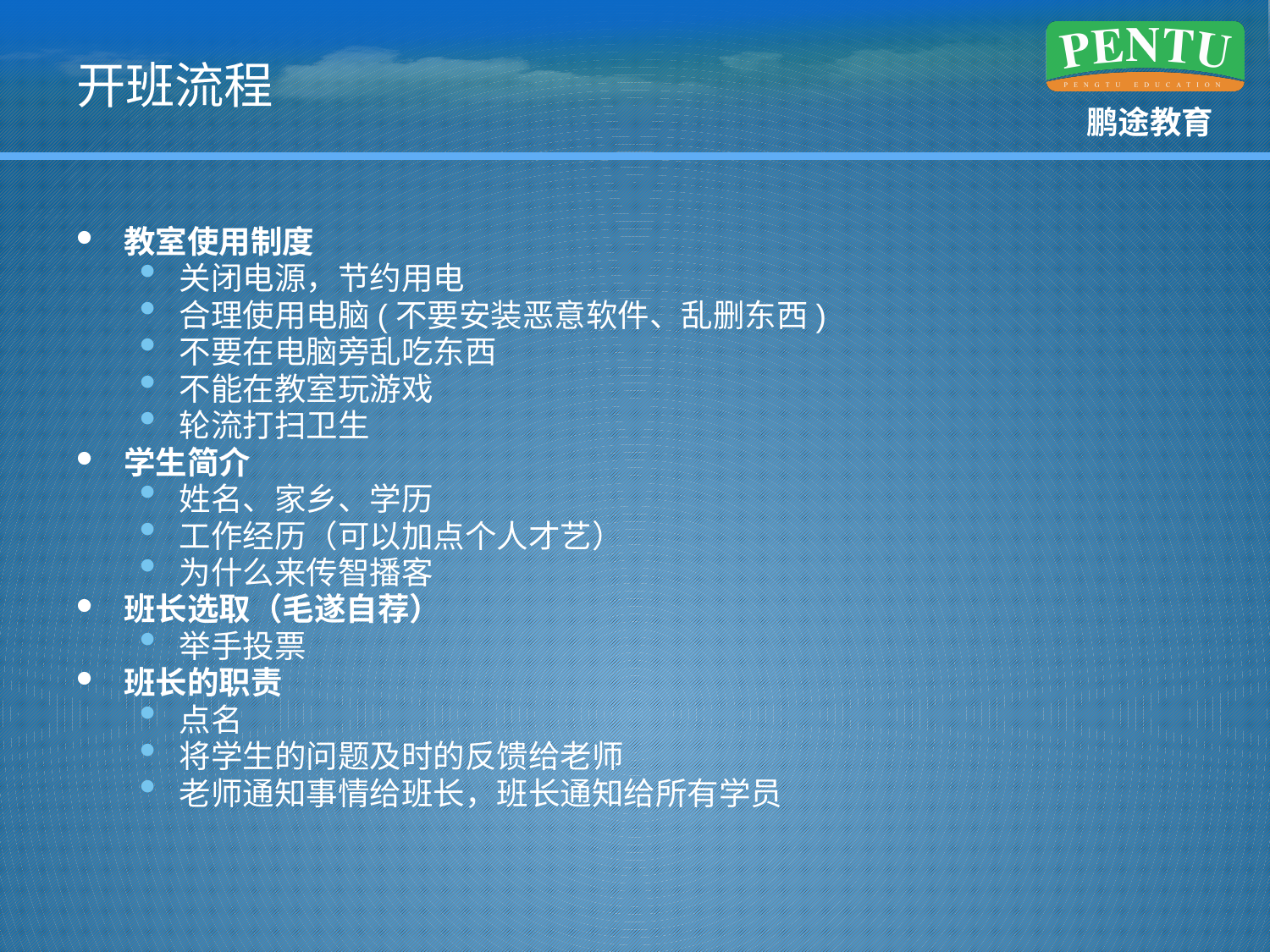

# 开班流程
教室使用制度
关闭电源，节约用电
合理使用电脑(不要安装恶意软件、乱删东西)
不要在电脑旁乱吃东西
不能在教室玩游戏
轮流打扫卫生
学生简介
姓名、家乡、学历
工作经历（可以加点个人才艺）
为什么来传智播客
班长选取（毛遂自荐）
举手投票
班长的职责
点名
将学生的问题及时的反馈给老师
老师通知事情给班长，班长通知给所有学员